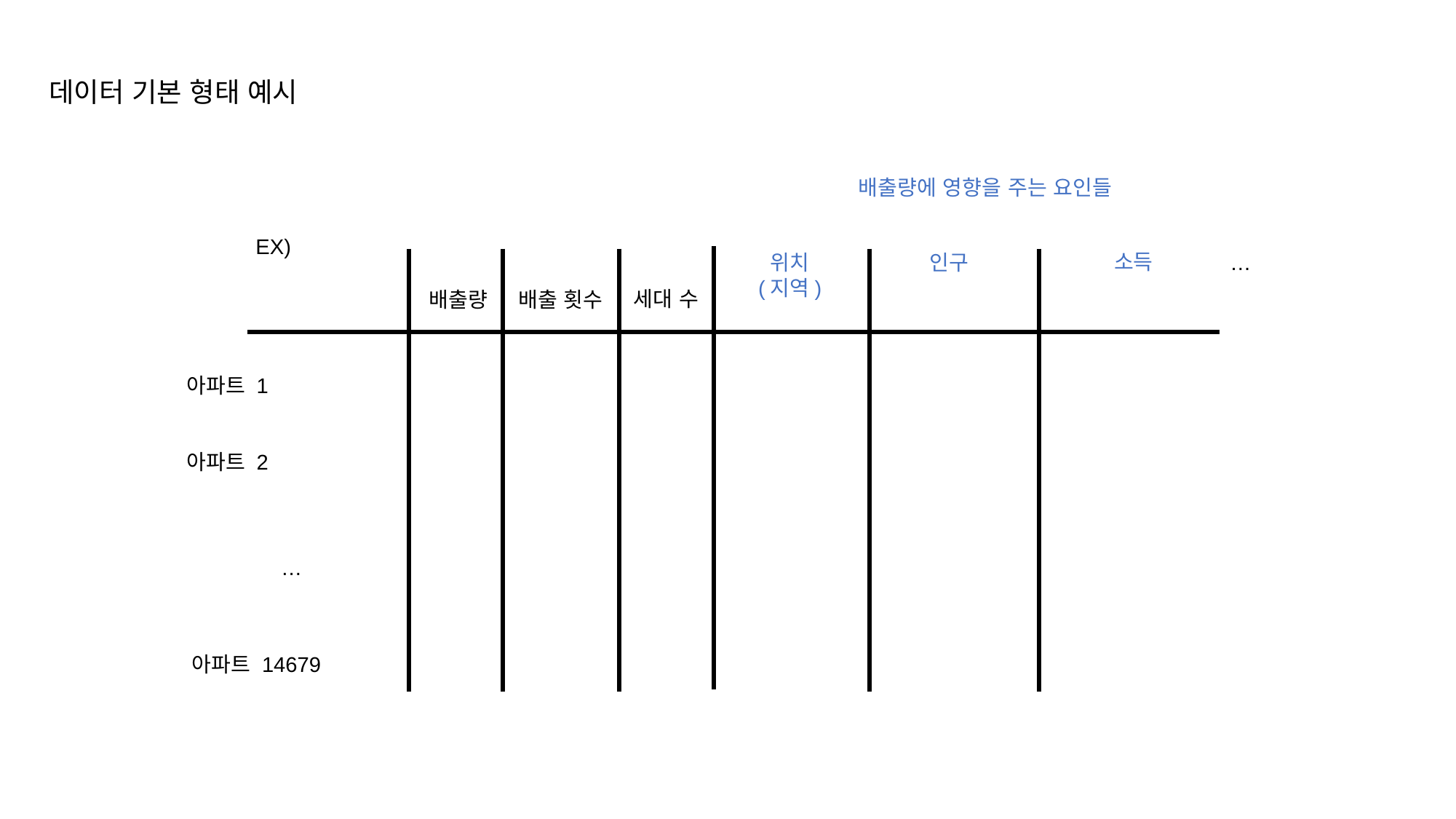

데이터 기본 형태 예시
배출량에 영향을 주는 요인들
EX)
소득
…
위치
(지역)
인구
세대 수
배출량
배출 횟수
아파트 1
아파트 2
…
아파트 14679